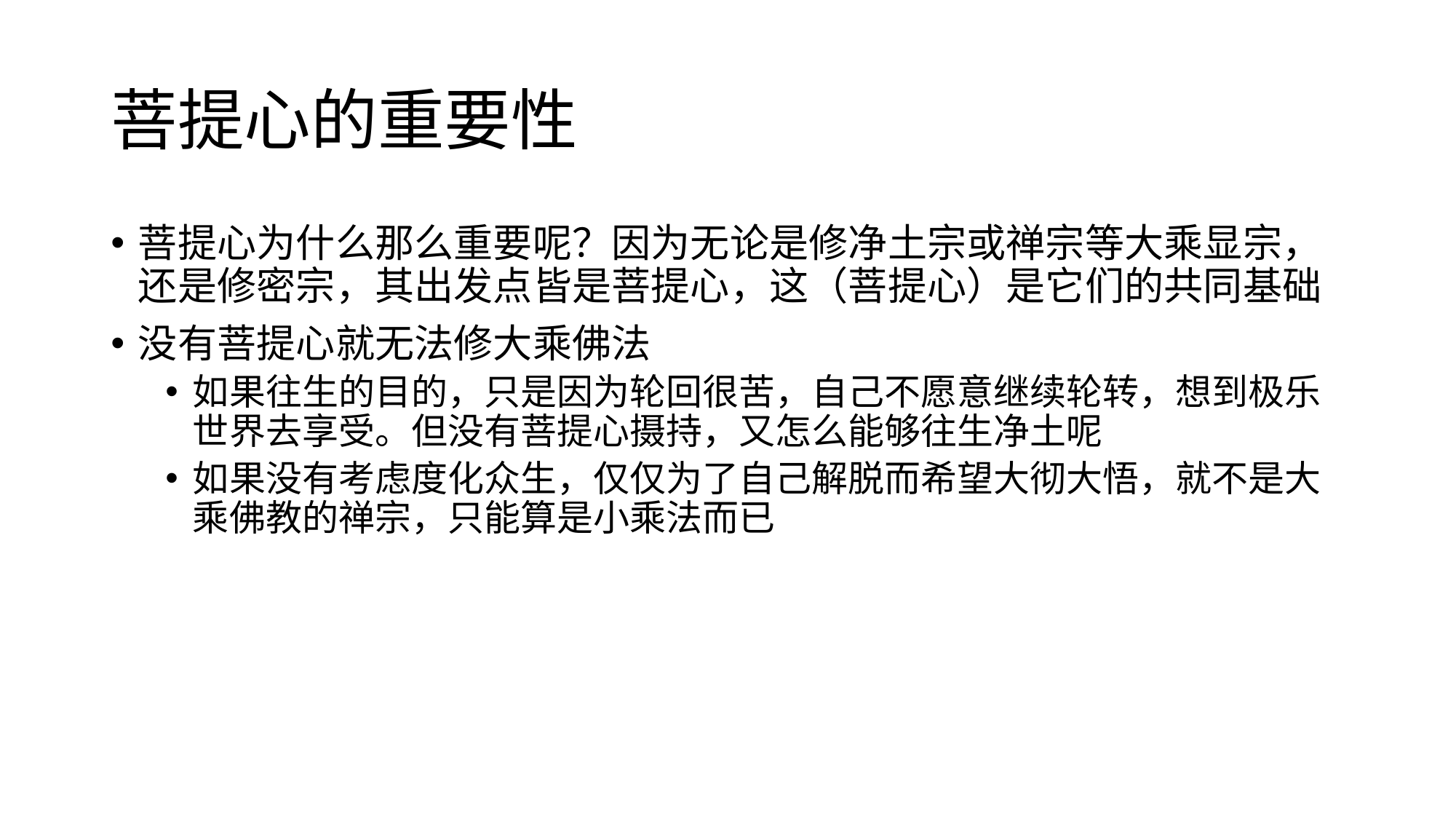

# 菩提心的重要性
菩提心为什么那么重要呢？因为无论是修净土宗或禅宗等大乘显宗，还是修密宗，其出发点皆是菩提心，这（菩提心）是它们的共同基础
没有菩提心就无法修大乘佛法
如果往生的目的，只是因为轮回很苦，自己不愿意继续轮转，想到极乐世界去享受。但没有菩提心摄持，又怎么能够往生净土呢
如果没有考虑度化众生，仅仅为了自己解脱而希望大彻大悟，就不是大乘佛教的禅宗，只能算是小乘法而已